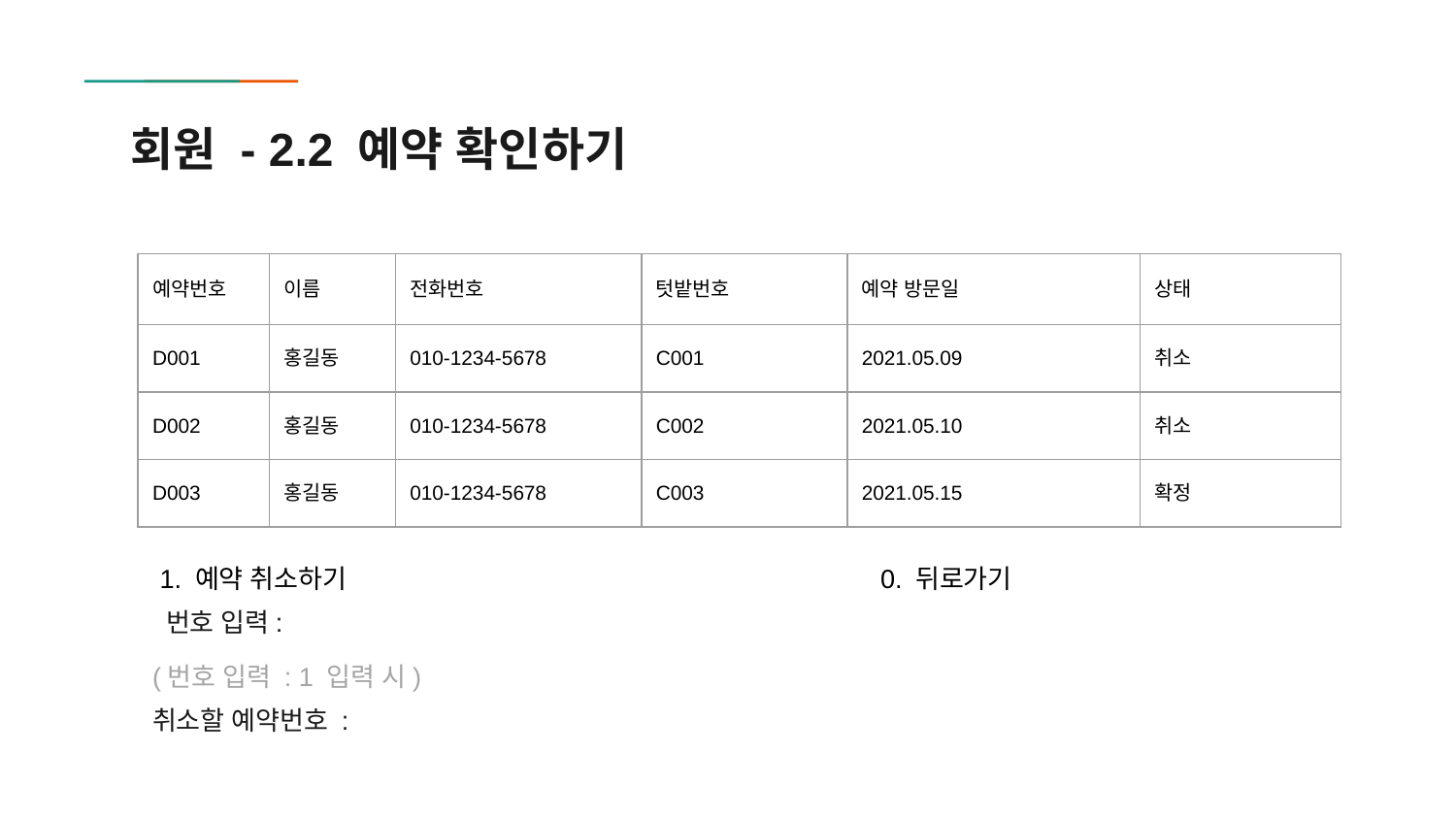

# 회원 - 2.2 예약 확인하기
| 예약번호 | 이름 | 전화번호 | 텃밭번호 | 예약 방문일 | 상태 |
| --- | --- | --- | --- | --- | --- |
| D001 | 홍길동 | 010-1234-5678 | C001 | 2021.05.09 | 취소 |
| D002 | 홍길동 | 010-1234-5678 | C002 | 2021.05.10 | 취소 |
| D003 | 홍길동 | 010-1234-5678 | C003 | 2021.05.15 | 확정 |
 1. 예약 취소하기				0. 뒤로가기
 번호 입력:

(번호 입력 : 1 입력 시)
취소할 예약번호 :